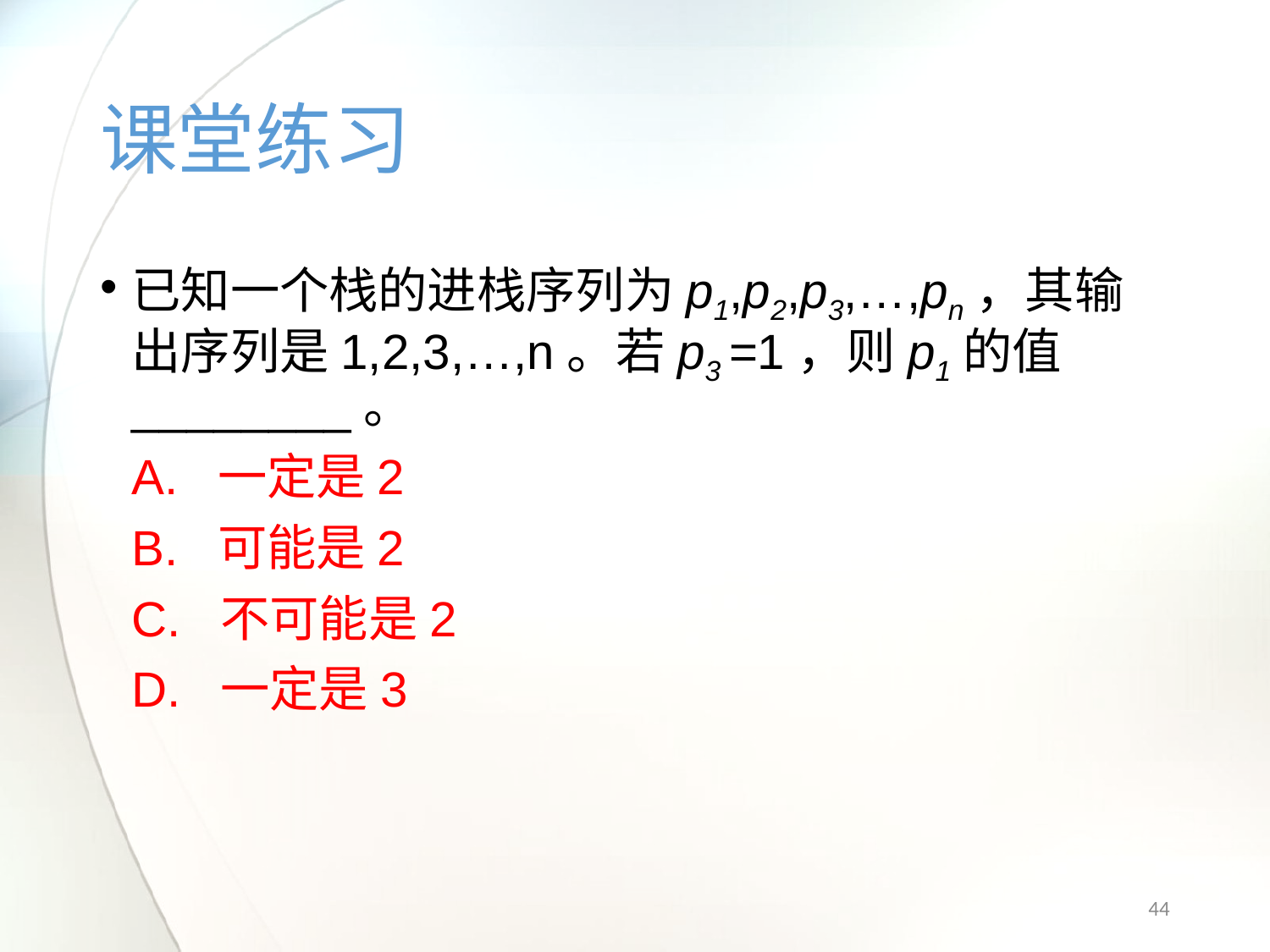

# 课堂练习
已知一个栈的进栈序列为p1,p2,p3,…,pn，其输出序列是1,2,3,…,n。若p3 =1，则p1的值________。
	A.  一定是2
	B.  可能是2
	C.  不可能是2
	D.  一定是3
44